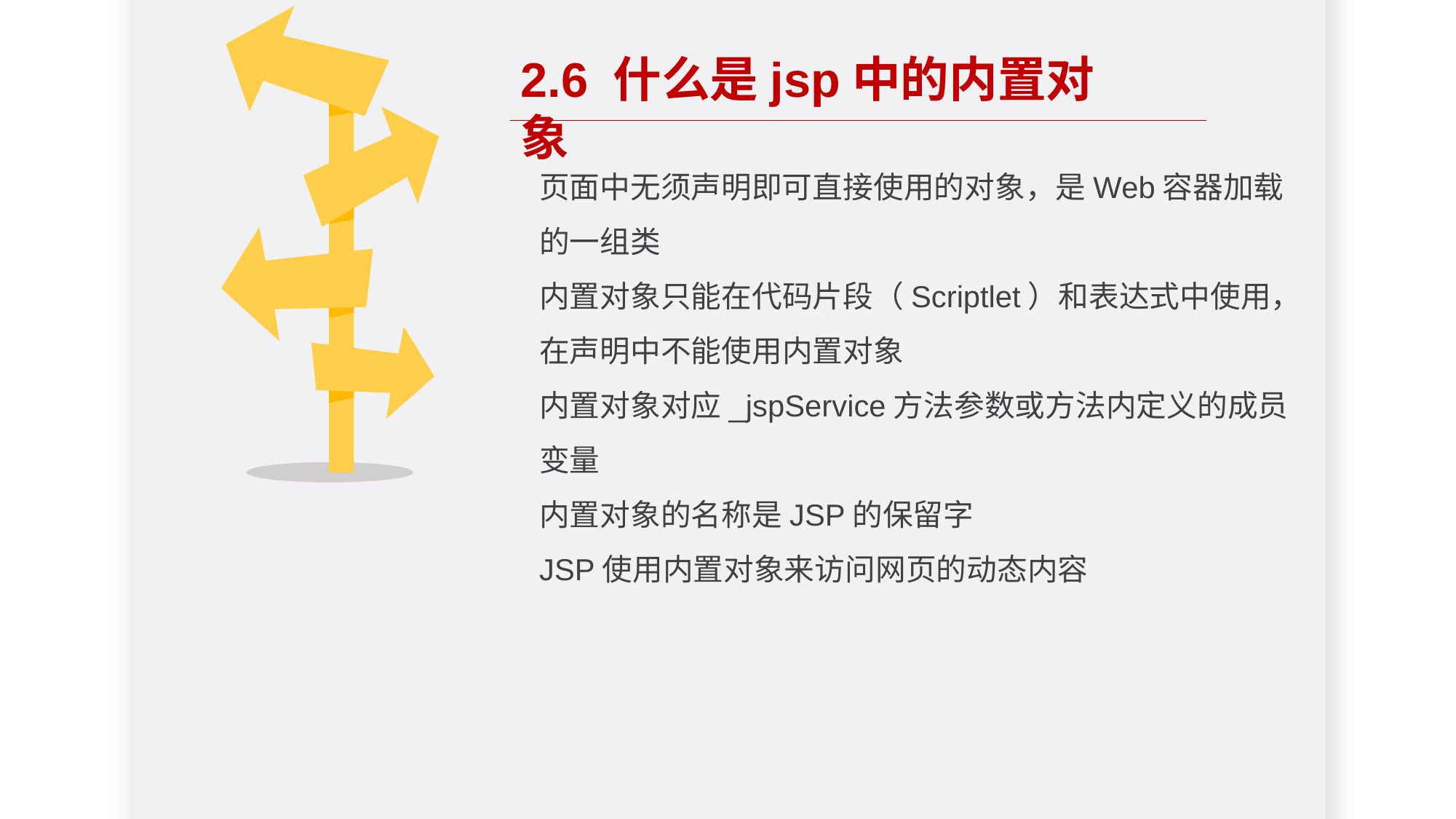

2.6 什么是jsp中的内置对象
页面中无须声明即可直接使用的对象，是Web容器加载的一组类
内置对象只能在代码片段（Scriptlet）和表达式中使用，在声明中不能使用内置对象
内置对象对应_jspService方法参数或方法内定义的成员变量
内置对象的名称是JSP的保留字
JSP使用内置对象来访问网页的动态内容